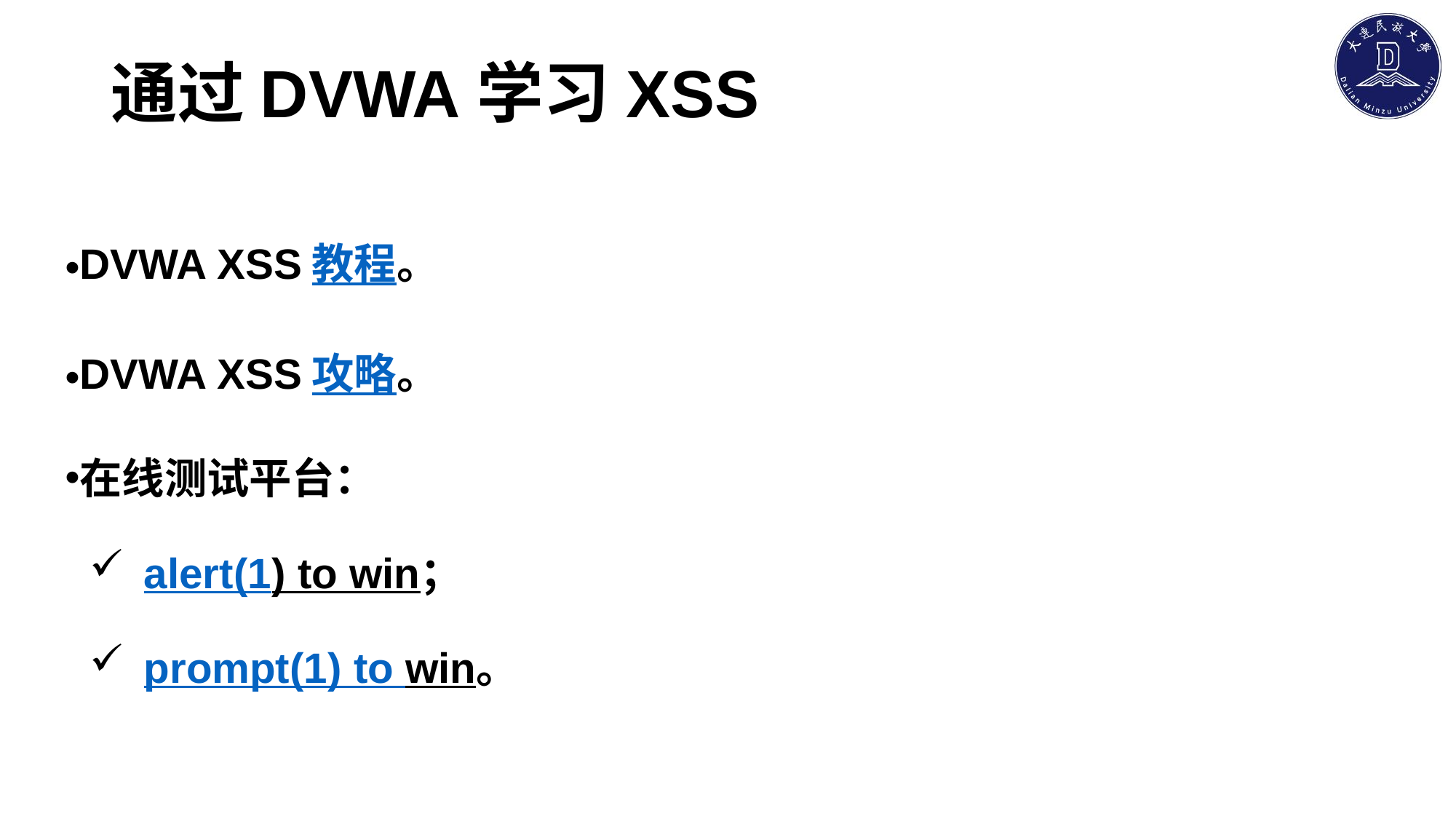

# 通过DVWA学习XSS
DVWA XSS教程。
DVWA XSS攻略。
在线测试平台：
alert(1) to win；
prompt(1) to win。